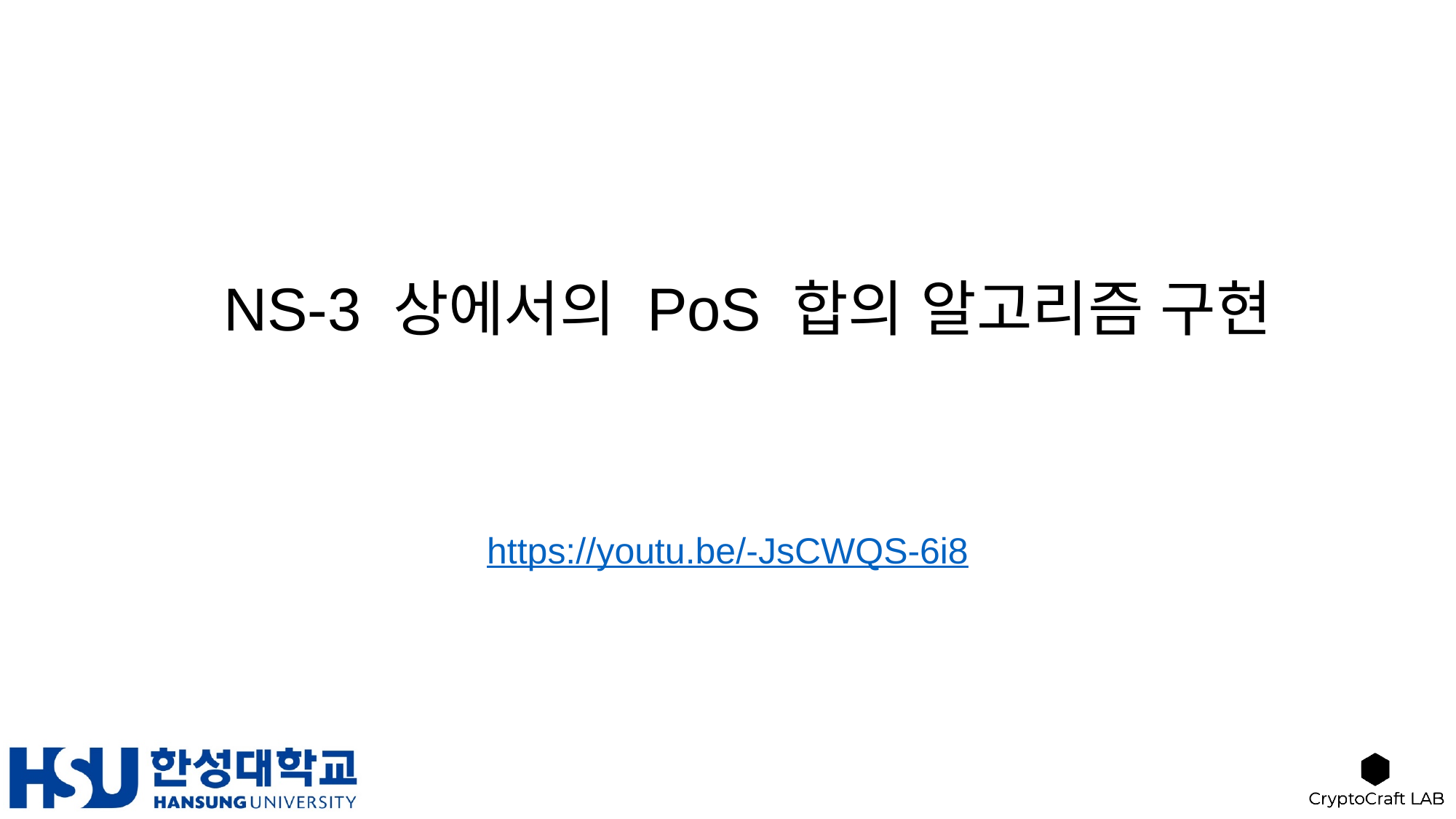

# NS-3 상에서의 PoS 합의 알고리즘 구현
https://youtu.be/-JsCWQS-6i8